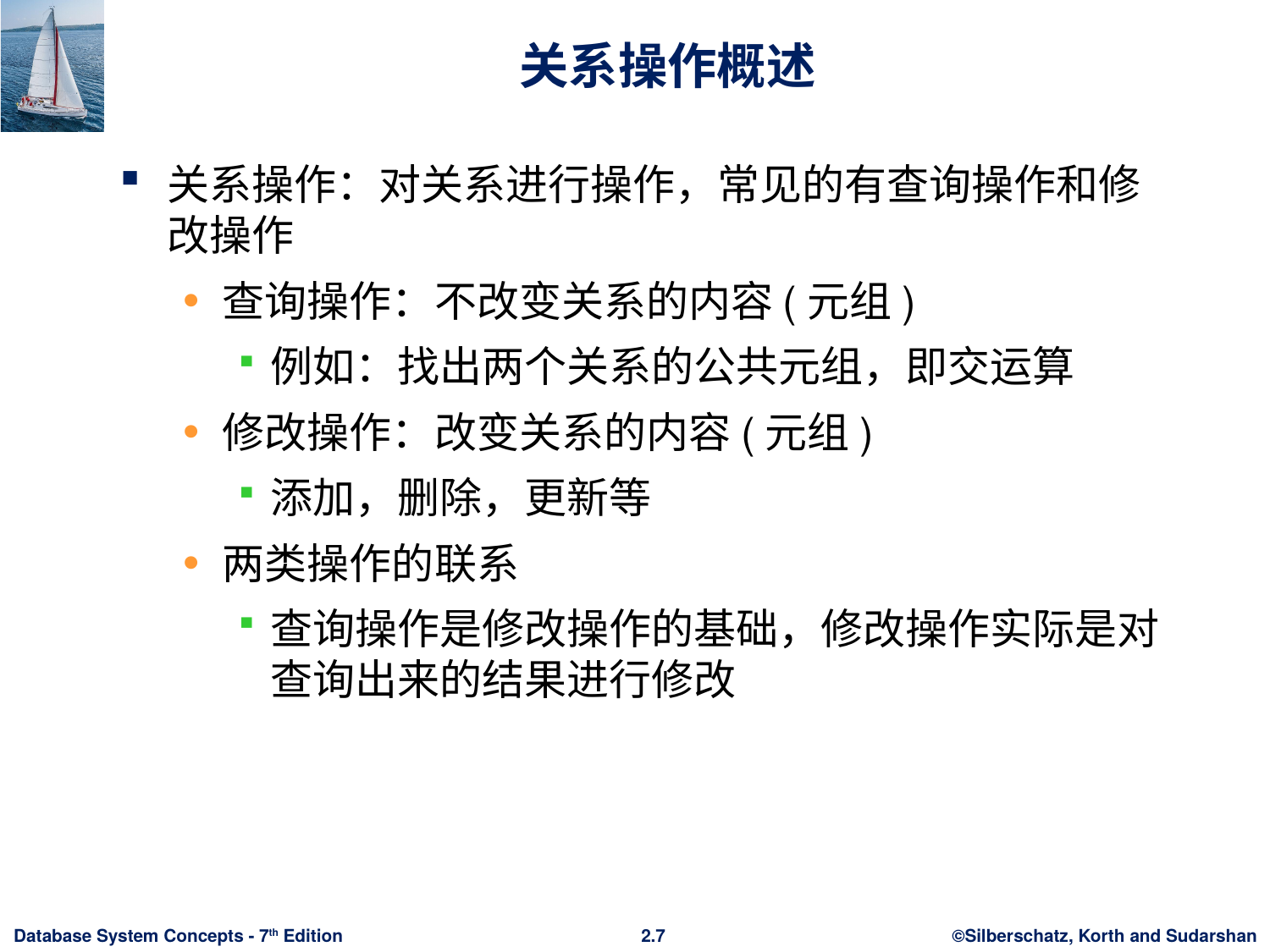

# 关系操作概述
关系操作：对关系进行操作，常见的有查询操作和修改操作
查询操作：不改变关系的内容(元组)
例如：找出两个关系的公共元组，即交运算
修改操作：改变关系的内容(元组)
添加，删除，更新等
两类操作的联系
查询操作是修改操作的基础，修改操作实际是对查询出来的结果进行修改